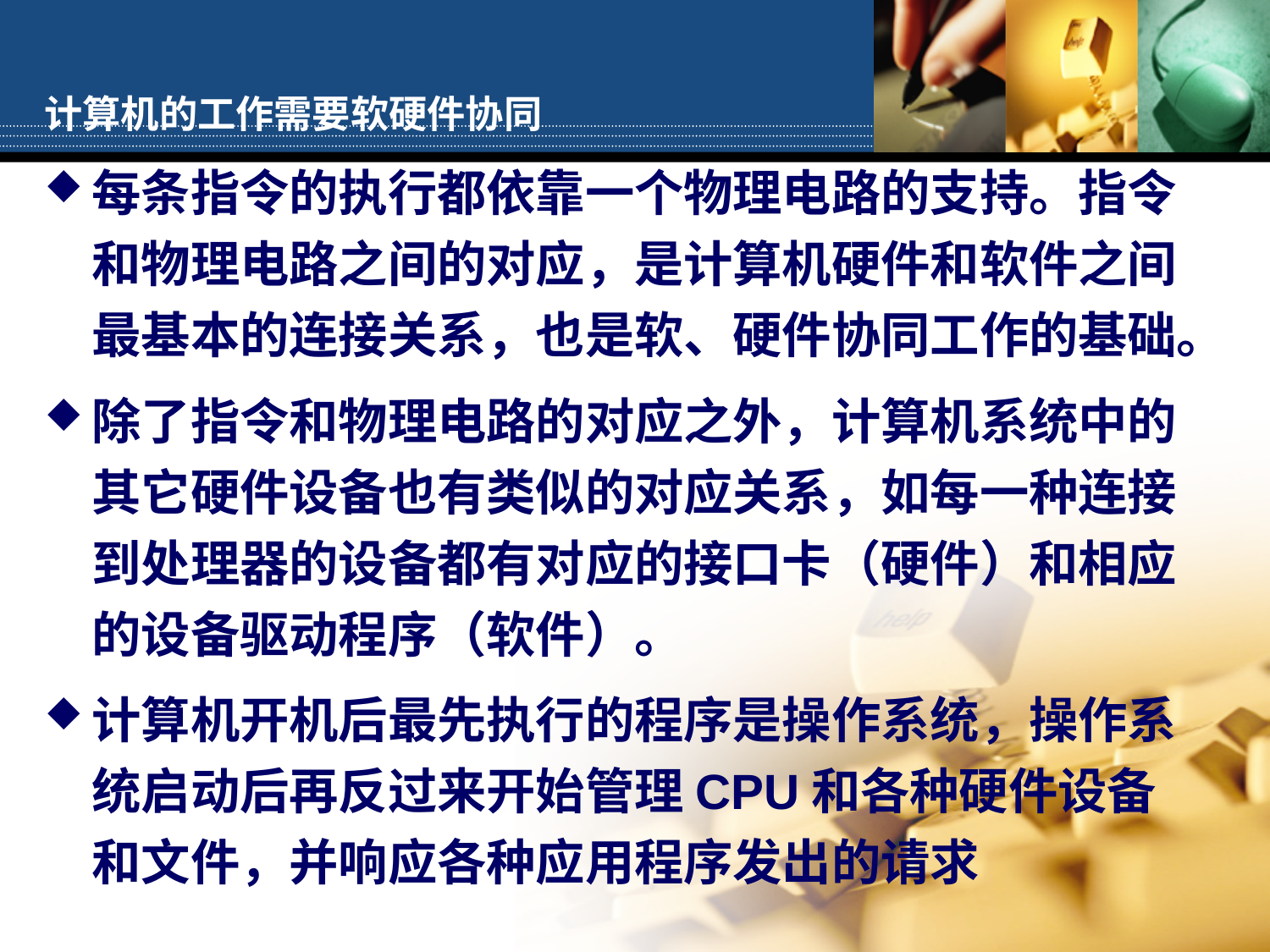

计算机的工作需要软硬件协同
每条指令的执行都依靠一个物理电路的支持。指令和物理电路之间的对应，是计算机硬件和软件之间最基本的连接关系，也是软、硬件协同工作的基础。
除了指令和物理电路的对应之外，计算机系统中的其它硬件设备也有类似的对应关系，如每一种连接到处理器的设备都有对应的接口卡（硬件）和相应的设备驱动程序（软件）。
计算机开机后最先执行的程序是操作系统，操作系统启动后再反过来开始管理CPU和各种硬件设备和文件，并响应各种应用程序发出的请求
54